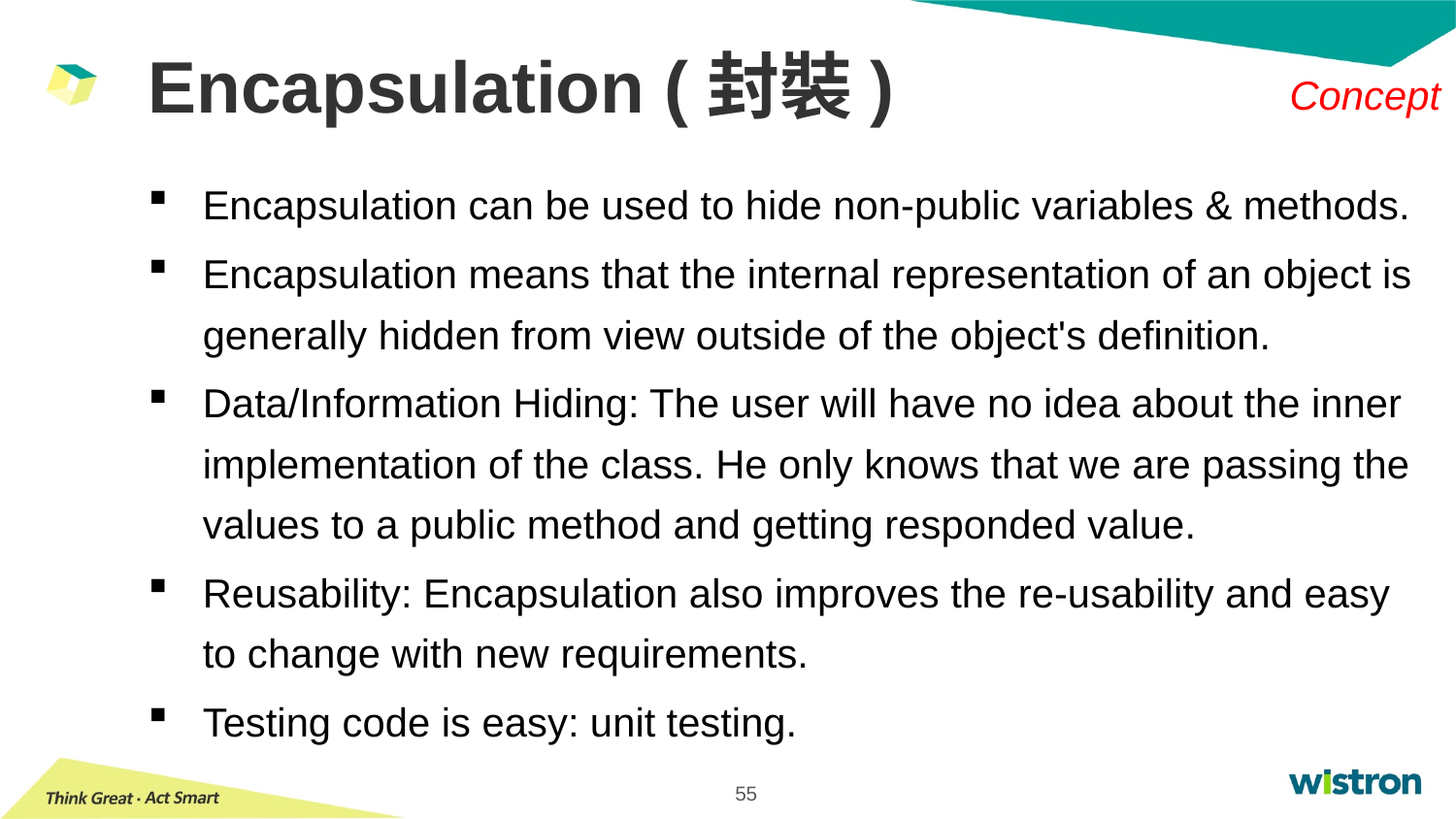

# Encapsulation (封裝)
Concept
Encapsulation can be used to hide non-public variables & methods.
Encapsulation means that the internal representation of an object is generally hidden from view outside of the object's definition.
Data/Information Hiding: The user will have no idea about the inner implementation of the class. He only knows that we are passing the values to a public method and getting responded value.
Reusability: Encapsulation also improves the re-usability and easy to change with new requirements.
Testing code is easy: unit testing.

55